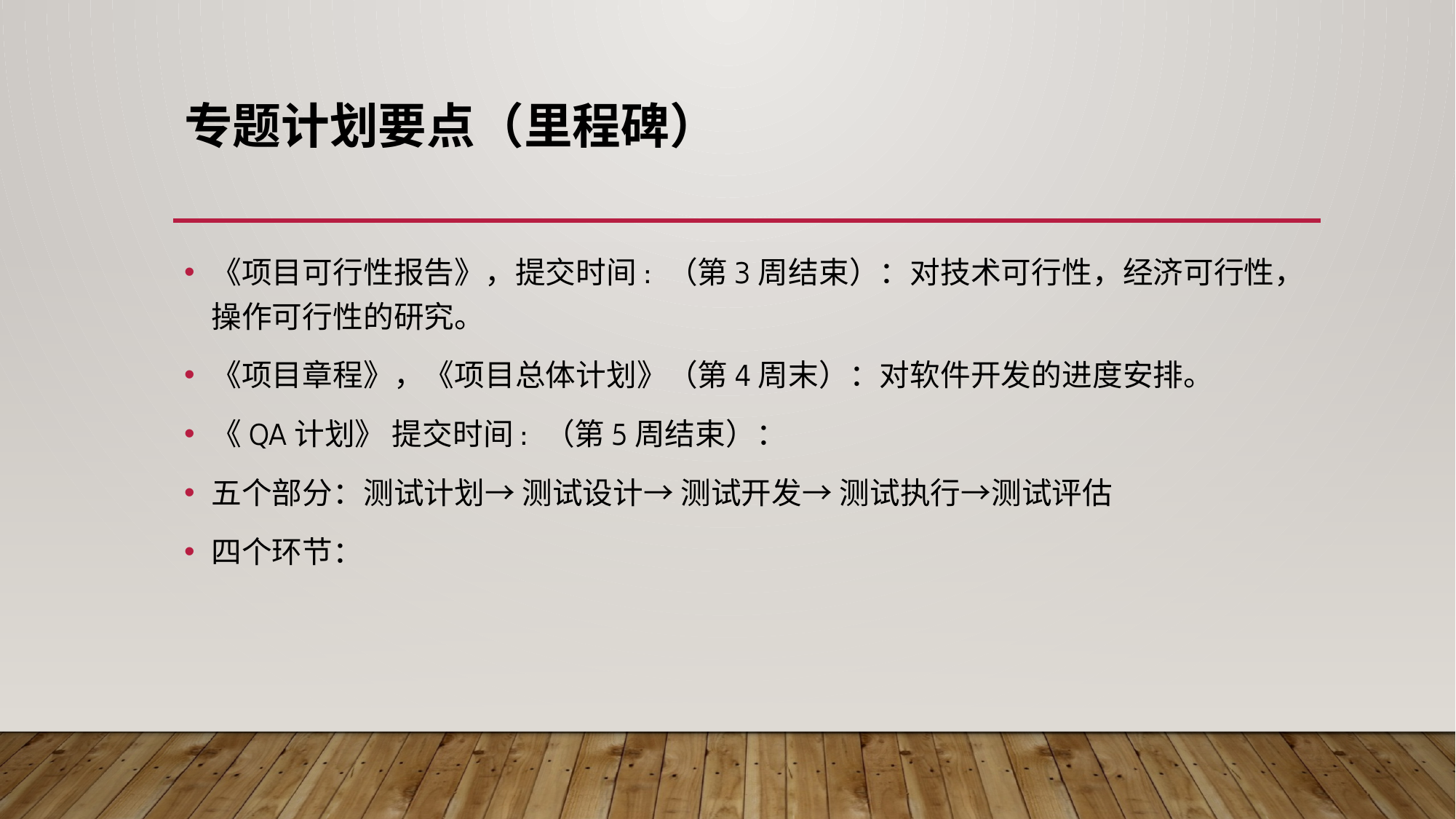

# 专题计划要点（里程碑）
《项目可行性报告》，提交时间: （第3周结束）：对技术可行性，经济可行性，操作可行性的研究。
《项目章程》，《项目总体计划》（第4周末）：对软件开发的进度安排。
《QA计划》 提交时间: （第5周结束）：
五个部分：测试计划→ 测试设计→ 测试开发→ 测试执行→测试评估
四个环节：